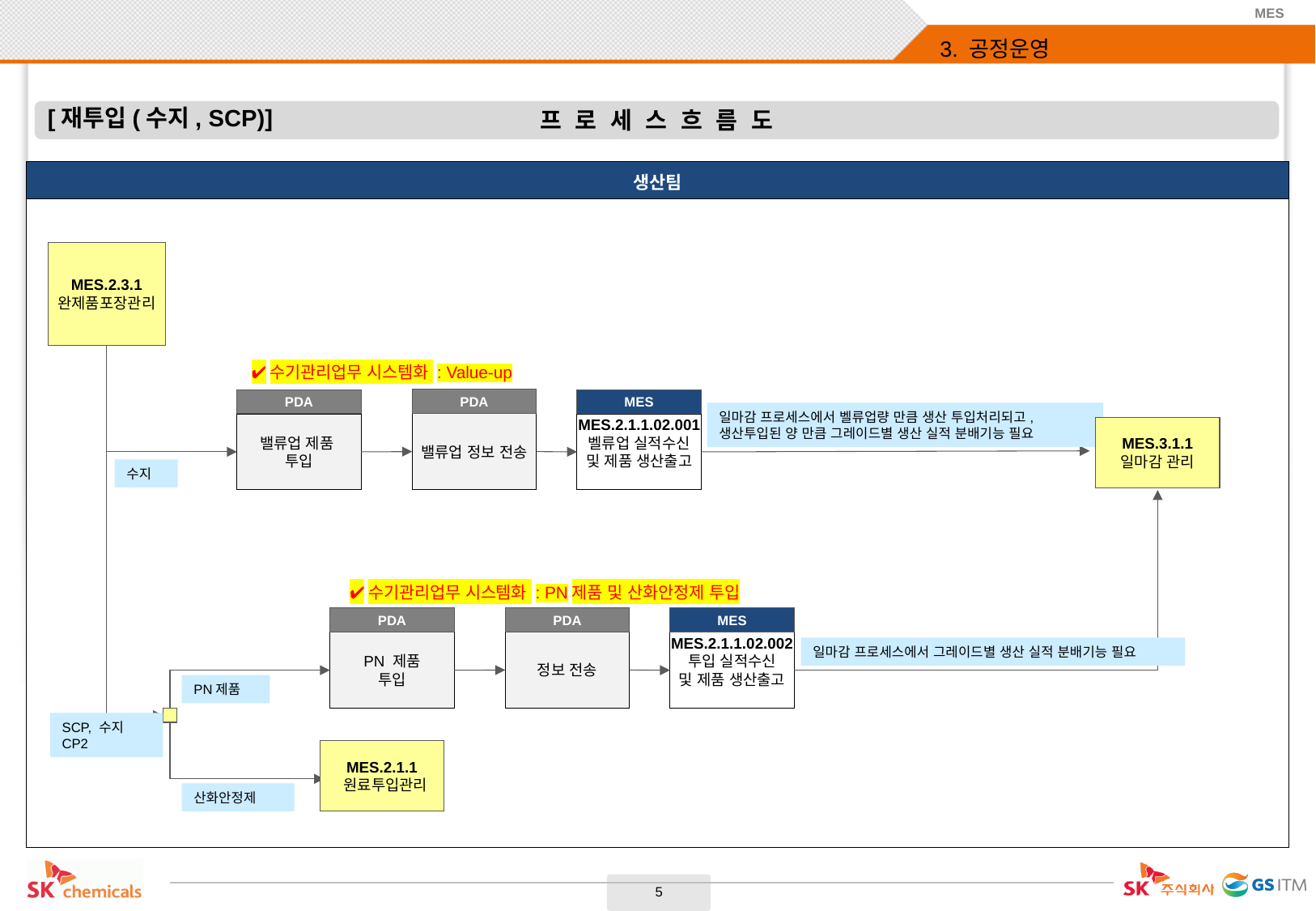

# 3. 공정운영
[재투입(수지, SCP)]
| 생산팀 |
| --- |
|  |
MES.2.3.1
완제품포장관리
✔수기관리업무 시스템화 : Value-up
PDA
PDA
MES
일마감 프로세스에서 벨류업량 만큼 생산 투입처리되고,
생산투입된 양 만큼 그레이드별 생산 실적 분배기능 필요
밸류업 정보 전송
밸류업 제품
투입
MES.2.1.1.02.001 벨류업 실적수신
및 제품 생산출고

MES.3.1.1
일마감 관리
수지
✔수기관리업무 시스템화 : PN제품 및 산화안정제 투입
PDA
PDA
MES
정보 전송
PN 제품
투입
MES.2.1.1.02.002 투입 실적수신
및 제품 생산출고

일마감 프로세스에서 그레이드별 생산 실적 분배기능 필요
PN제품

SCP, 수지 CP2
MES.2.1.1
 원료투입관리
산화안정제